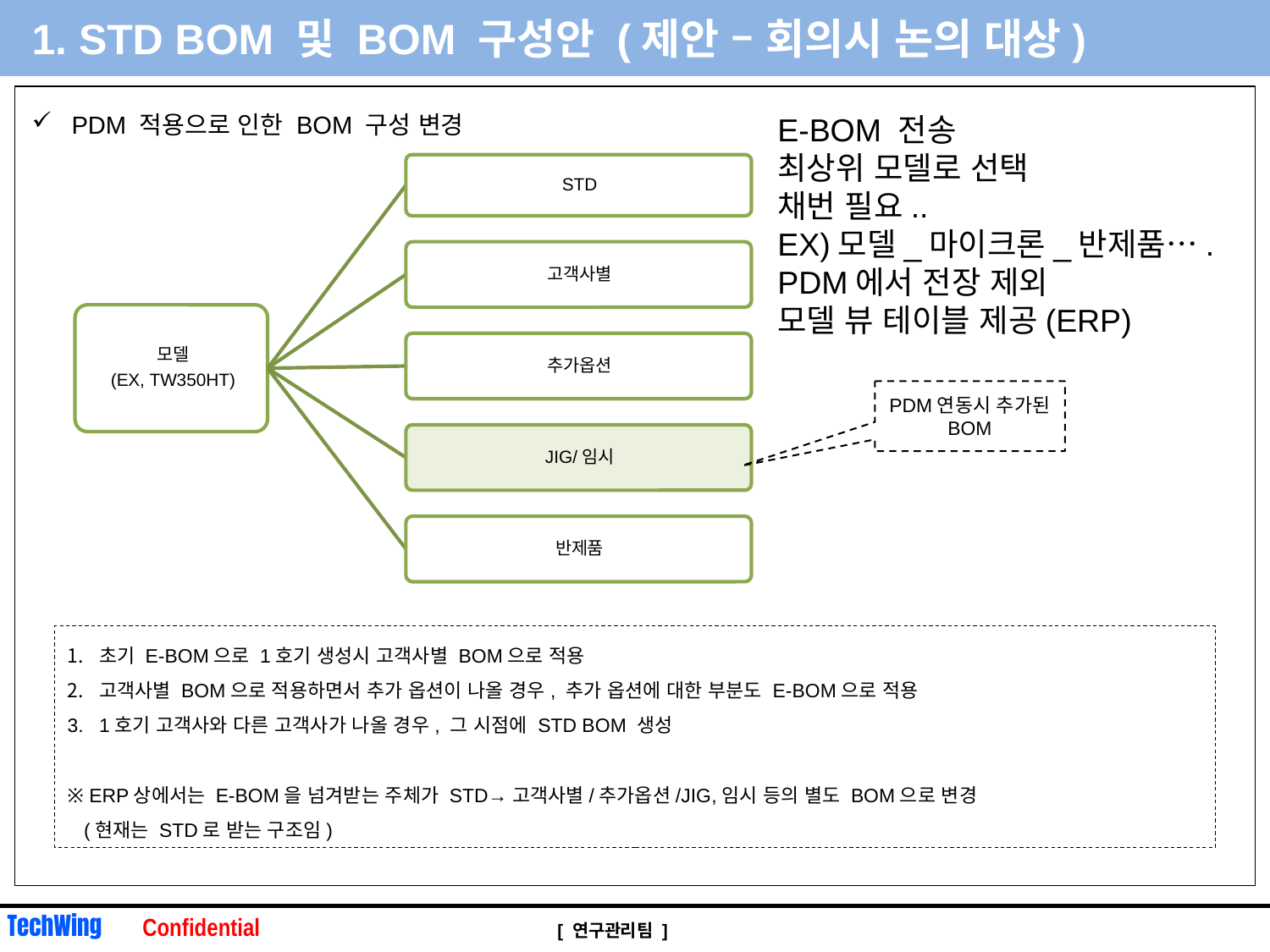

1. STD BOM 및 BOM 구성안 (제안 – 회의시 논의 대상)
모델
(EX, TW350HT)

STD

고객사별

추가옵션

JIG/임시

반제품
PDM 적용으로 인한 BOM 구성 변경

E-BOM 전송
최상위 모델로 선택
채번 필요..
EX)모델_마이크론_반제품….
PDM에서 전장 제외
모델 뷰 테이블 제공(ERP)
PDM연동시 추가된 BOM
초기 E-BOM으로 1호기 생성시 고객사별 BOM으로 적용
고객사별 BOM으로 적용하면서 추가 옵션이 나올 경우, 추가 옵션에 대한 부분도 E-BOM으로 적용
1호기 고객사와 다른 고객사가 나올 경우, 그 시점에 STD BOM 생성

※ ERP상에서는 E-BOM을 넘겨받는 주체가 STD→고객사별/추가옵션/JIG,임시 등의 별도 BOM으로 변경
   (현재는 STD로 받는 구조임)